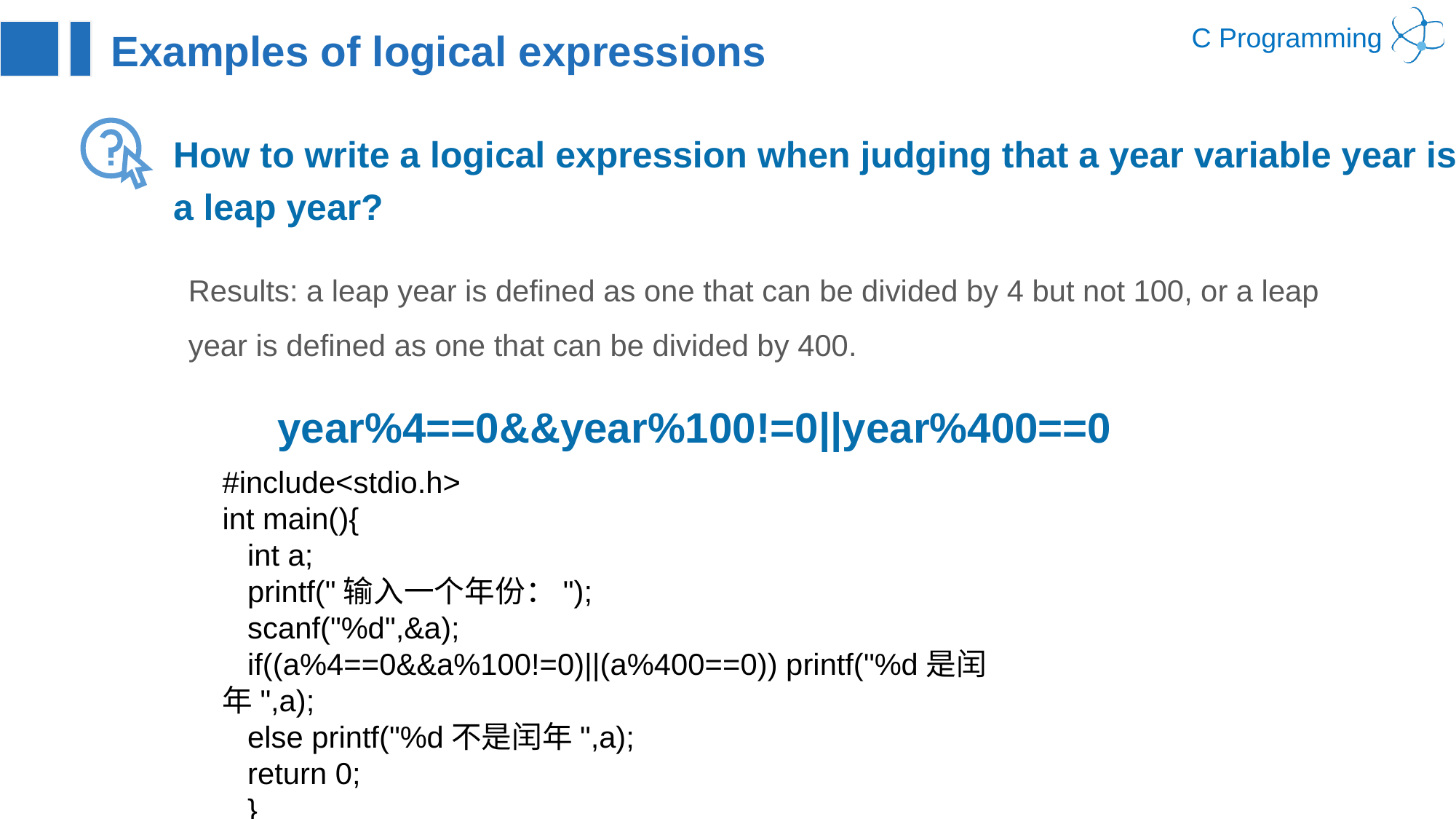

Examples of logical expressions

How to write a logical expression when judging that a year variable year is a leap year?
Results: a leap year is defined as one that can be divided by 4 but not 100, or a leap year is defined as one that can be divided by 400.
year%4==0&&year%100!=0||year%400==0
#include<stdio.h>
int main(){
   int a;
   printf("输入一个年份：");
   scanf("%d",&a);
   if((a%4==0&&a%100!=0)||(a%400==0)) printf("%d是闰年",a);
   else printf("%d不是闰年",a);
   return 0;
   }